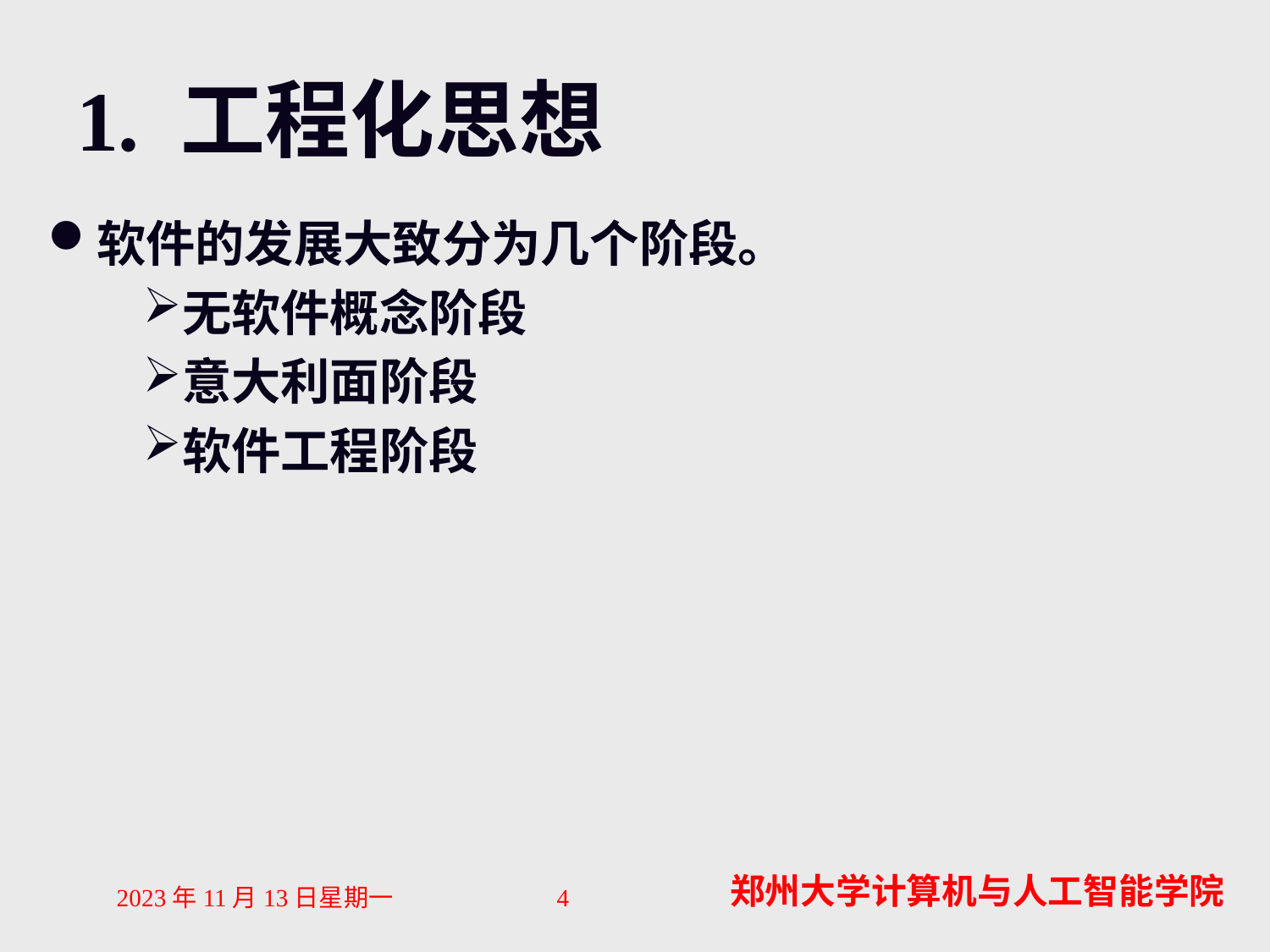

# 1. 工程化思想
软件的发展大致分为几个阶段。
无软件概念阶段
意大利面阶段
软件工程阶段